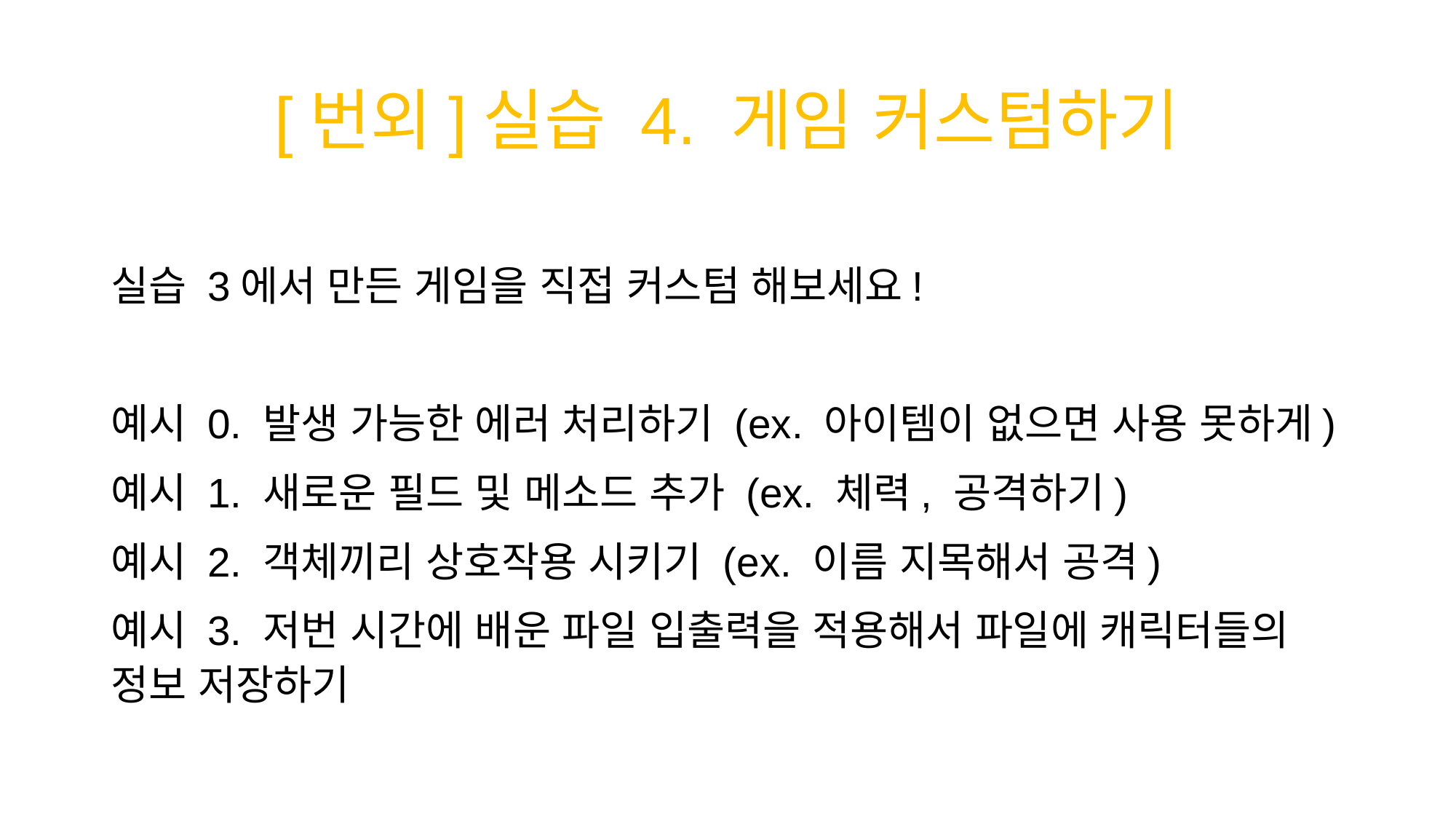

# [번외]실습 4. 게임 커스텀하기
실습 3에서 만든 게임을 직접 커스텀 해보세요!

예시 0. 발생 가능한 에러 처리하기 (ex. 아이템이 없으면 사용 못하게)
예시 1. 새로운 필드 및 메소드 추가 (ex. 체력, 공격하기)
예시 2. 객체끼리 상호작용 시키기 (ex. 이름 지목해서 공격)
예시 3. 저번 시간에 배운 파일 입출력을 적용해서 파일에 캐릭터들의 정보 저장하기